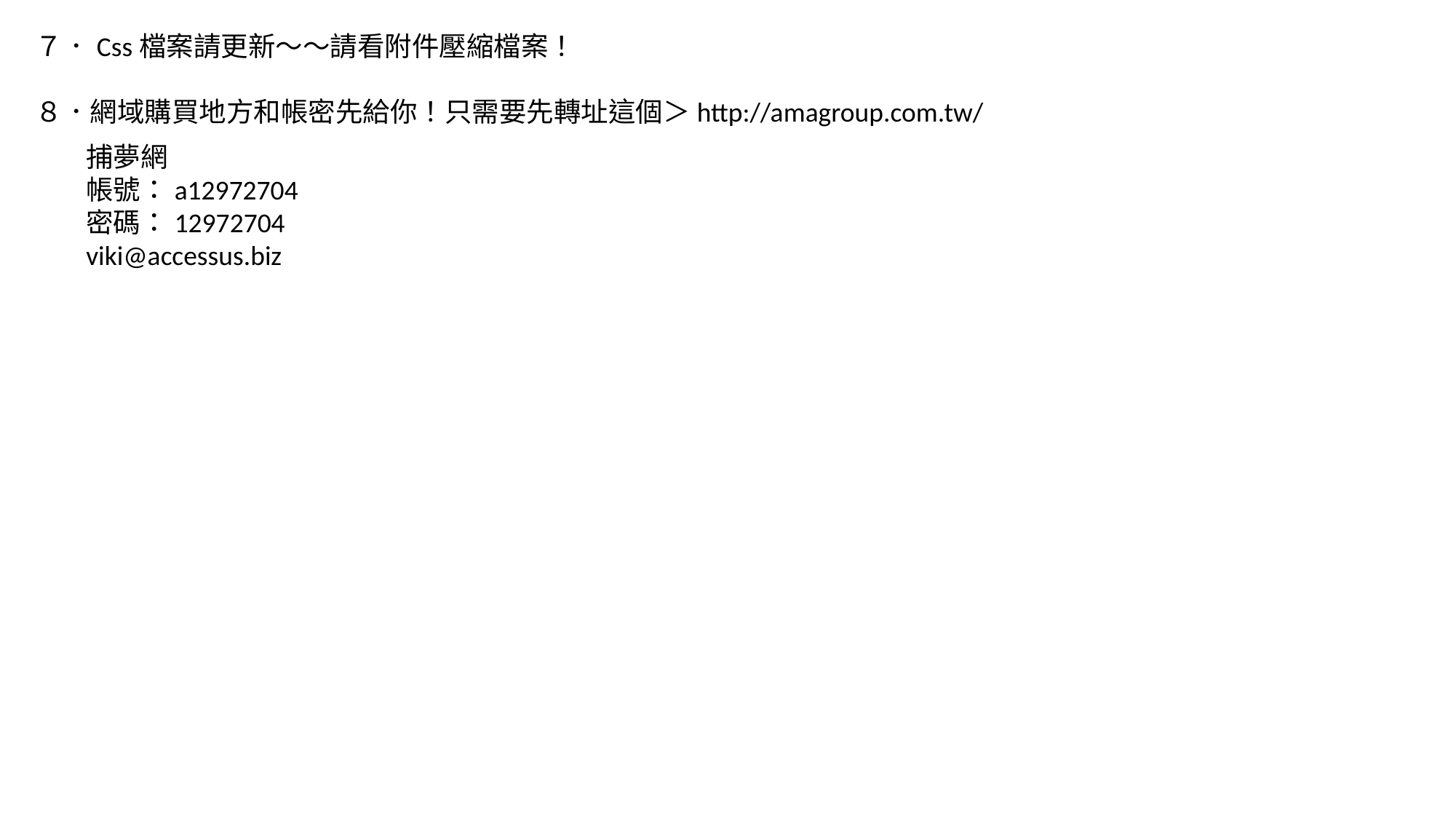

７．Css檔案請更新～～請看附件壓縮檔案！

８．網域購買地方和帳密先給你！只需要先轉址這個＞http://amagroup.com.tw/
捕夢網
帳號：a12972704
密碼：12972704
viki@accessus.biz